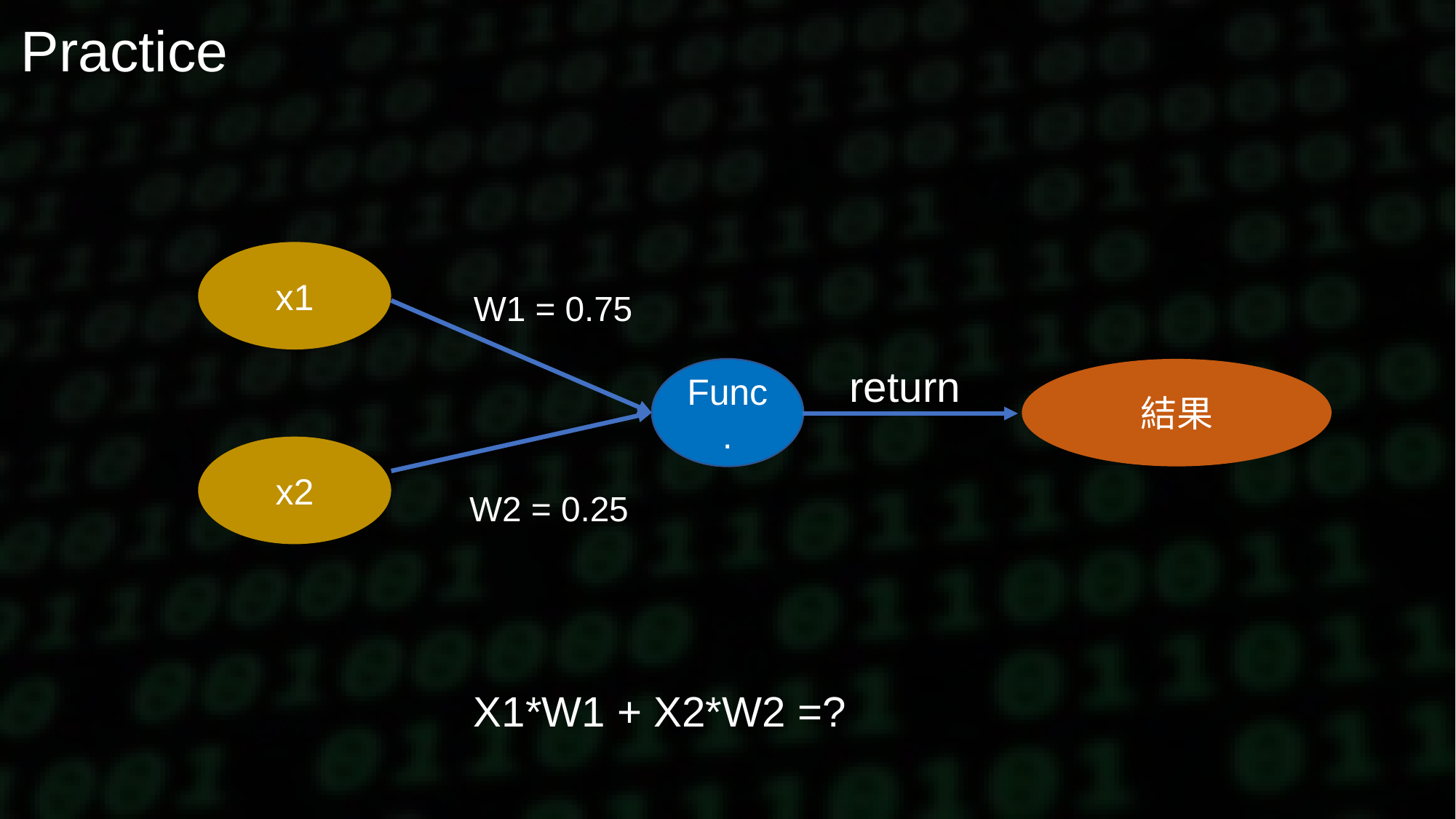

# Practice
x1
W1 = 0.75
Func.
結果
return
x2
W2 = 0.25
X1*W1 + X2*W2 =?